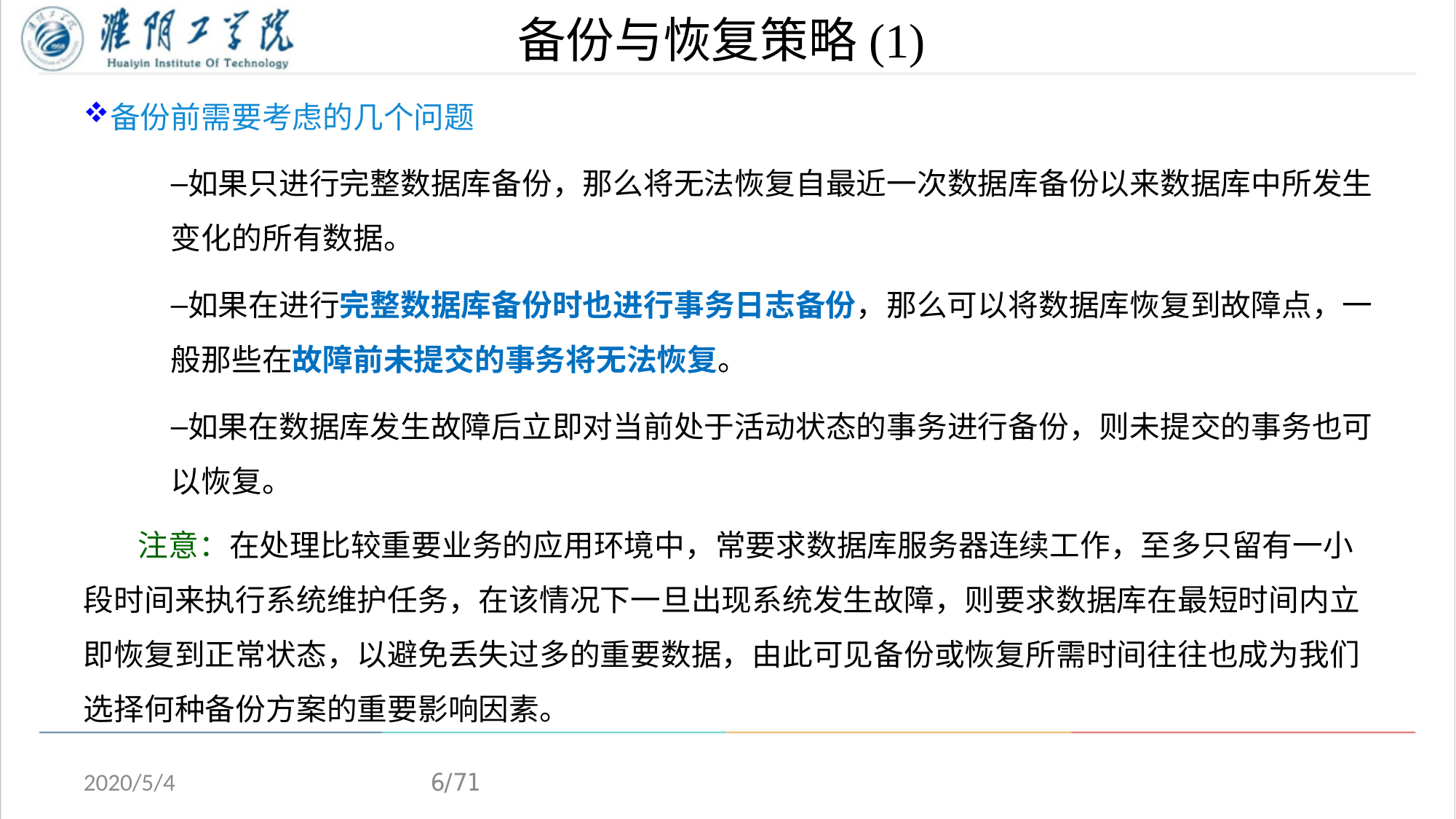

# 备份与恢复策略(1)
备份前需要考虑的几个问题
如果只进行完整数据库备份，那么将无法恢复自最近一次数据库备份以来数据库中所发生变化的所有数据。
如果在进行完整数据库备份时也进行事务日志备份，那么可以将数据库恢复到故障点，一般那些在故障前未提交的事务将无法恢复。
如果在数据库发生故障后立即对当前处于活动状态的事务进行备份，则未提交的事务也可以恢复。
       注意：在处理比较重要业务的应用环境中，常要求数据库服务器连续工作，至多只留有一小段时间来执行系统维护任务，在该情况下一旦出现系统发生故障，则要求数据库在最短时间内立即恢复到正常状态，以避免丢失过多的重要数据，由此可见备份或恢复所需时间往往也成为我们选择何种备份方案的重要影响因素。
6/71
2020/5/4